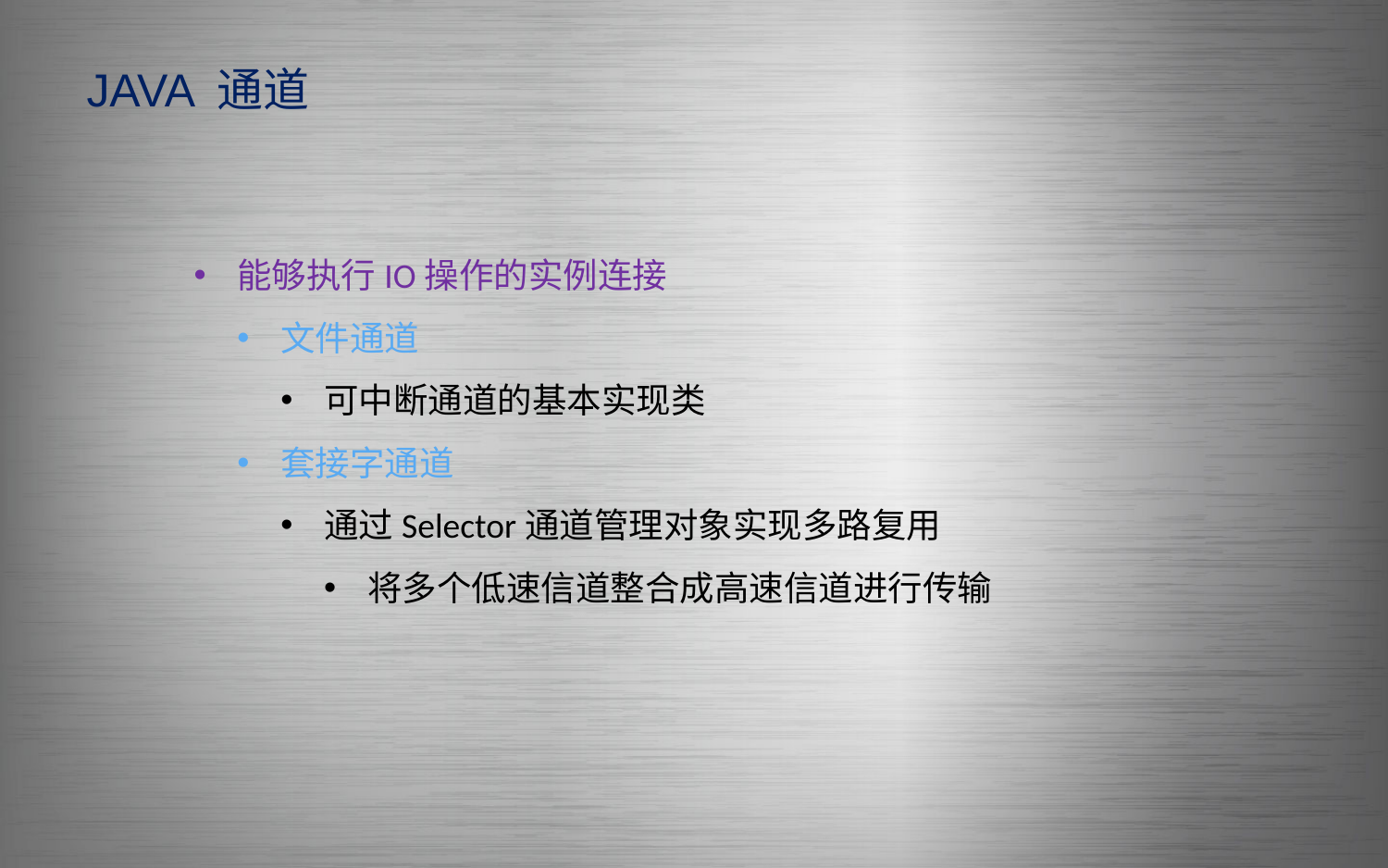

JAVA 通道
能够执行IO操作的实例连接
文件通道
可中断通道的基本实现类
套接字通道
通过Selector通道管理对象实现多路复用
将多个低速信道整合成高速信道进行传输